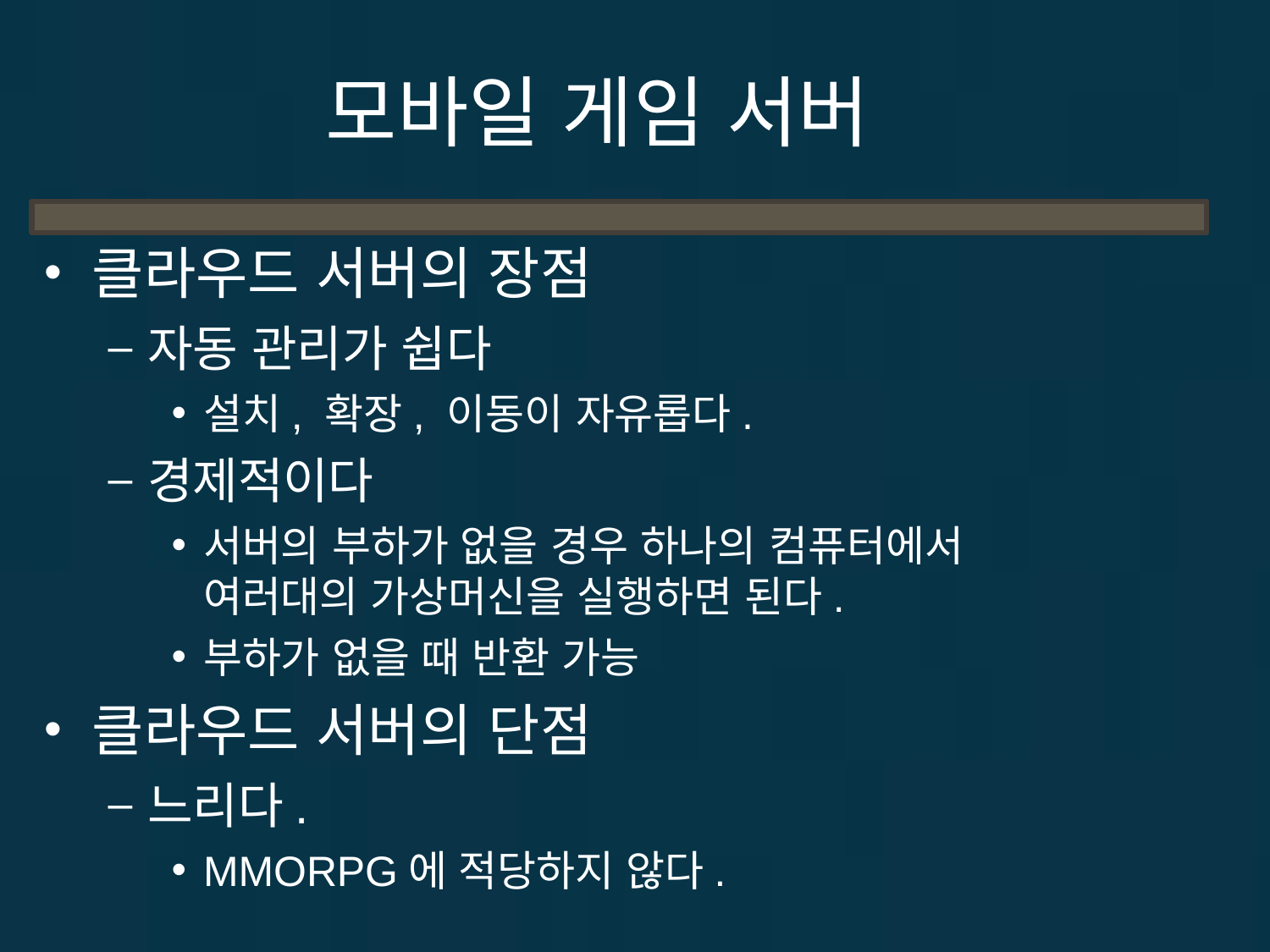

# 모바일 게임 서버

클라우드 서버의 장점
자동 관리가 쉽다
설치, 확장, 이동이 자유롭다.
경제적이다
서버의 부하가 없을 경우 하나의 컴퓨터에서  여러대의 가상머신을 실행하면 된다.
부하가 없을 때 반환 가능
클라우드 서버의 단점
느리다.
MMORPG에 적당하지 않다.